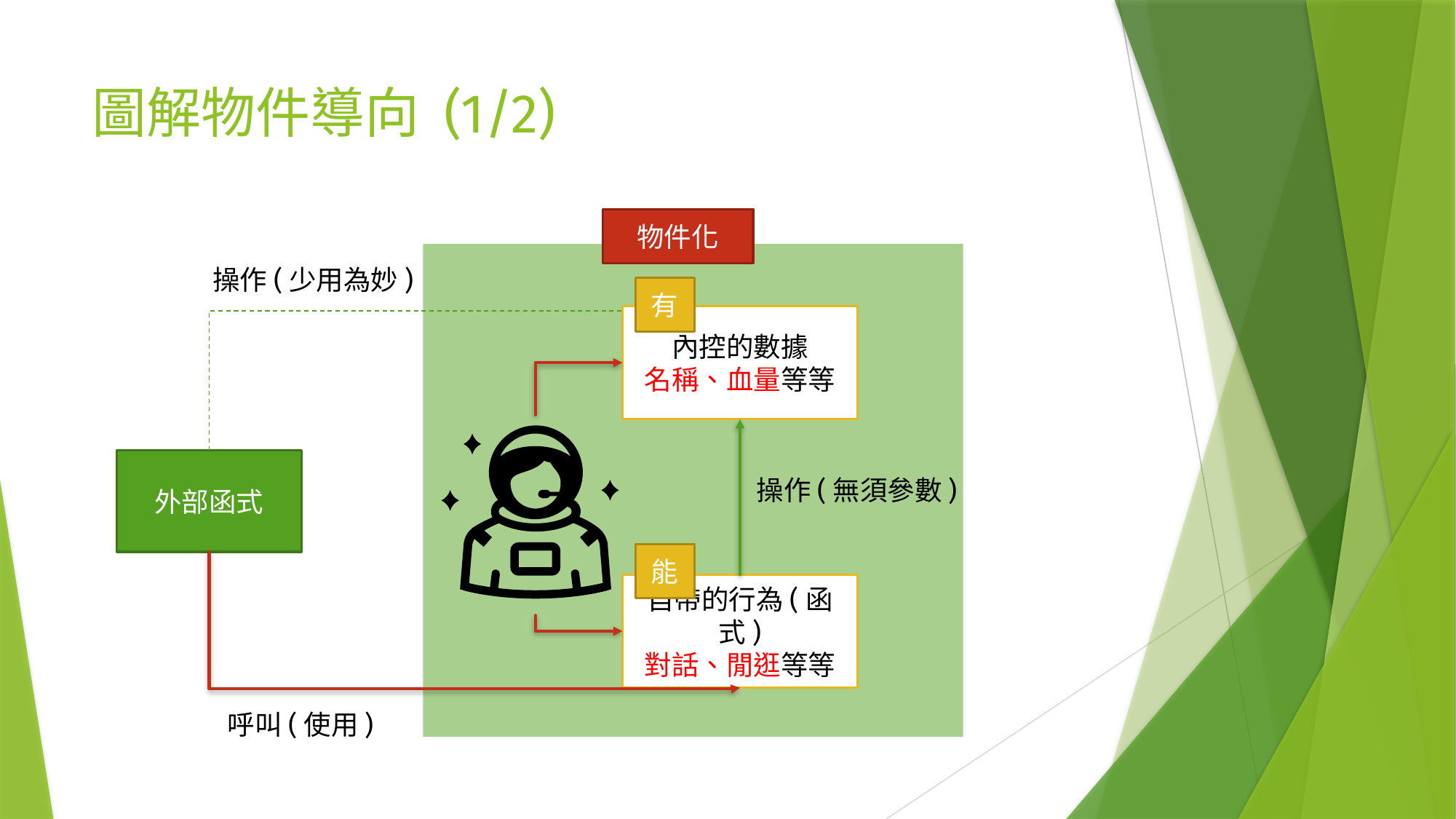

# 圖解物件導向 (1/2)
物件化

有
內控的數據
名稱、血量等等

能
自帶的行為(函式)
對話、閒逛等等
操作(少用為妙)
外部函式
操作(無須參數)
呼叫(使用)